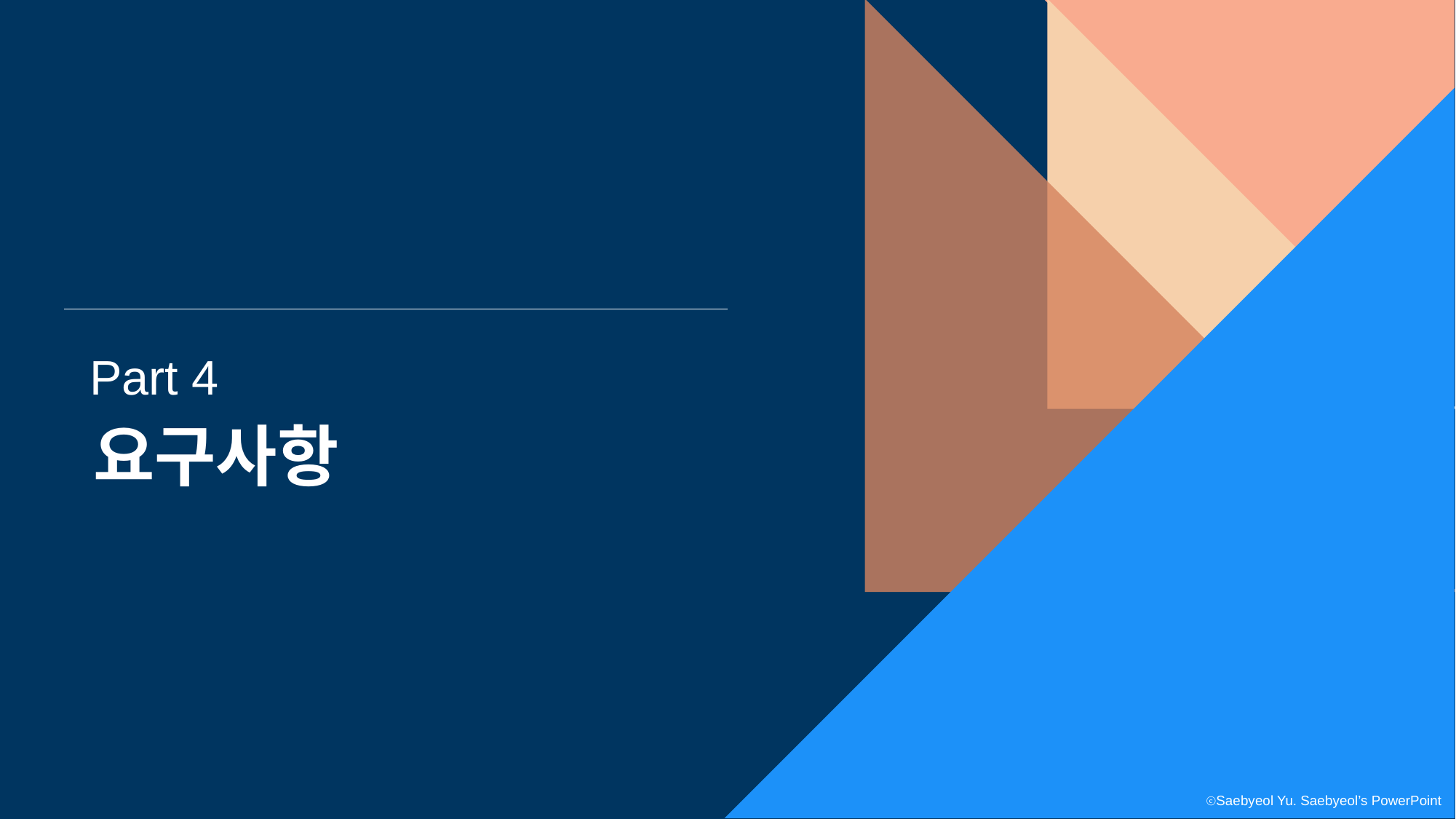

Part 4
요구사항
ⓒSaebyeol Yu. Saebyeol’s PowerPoint